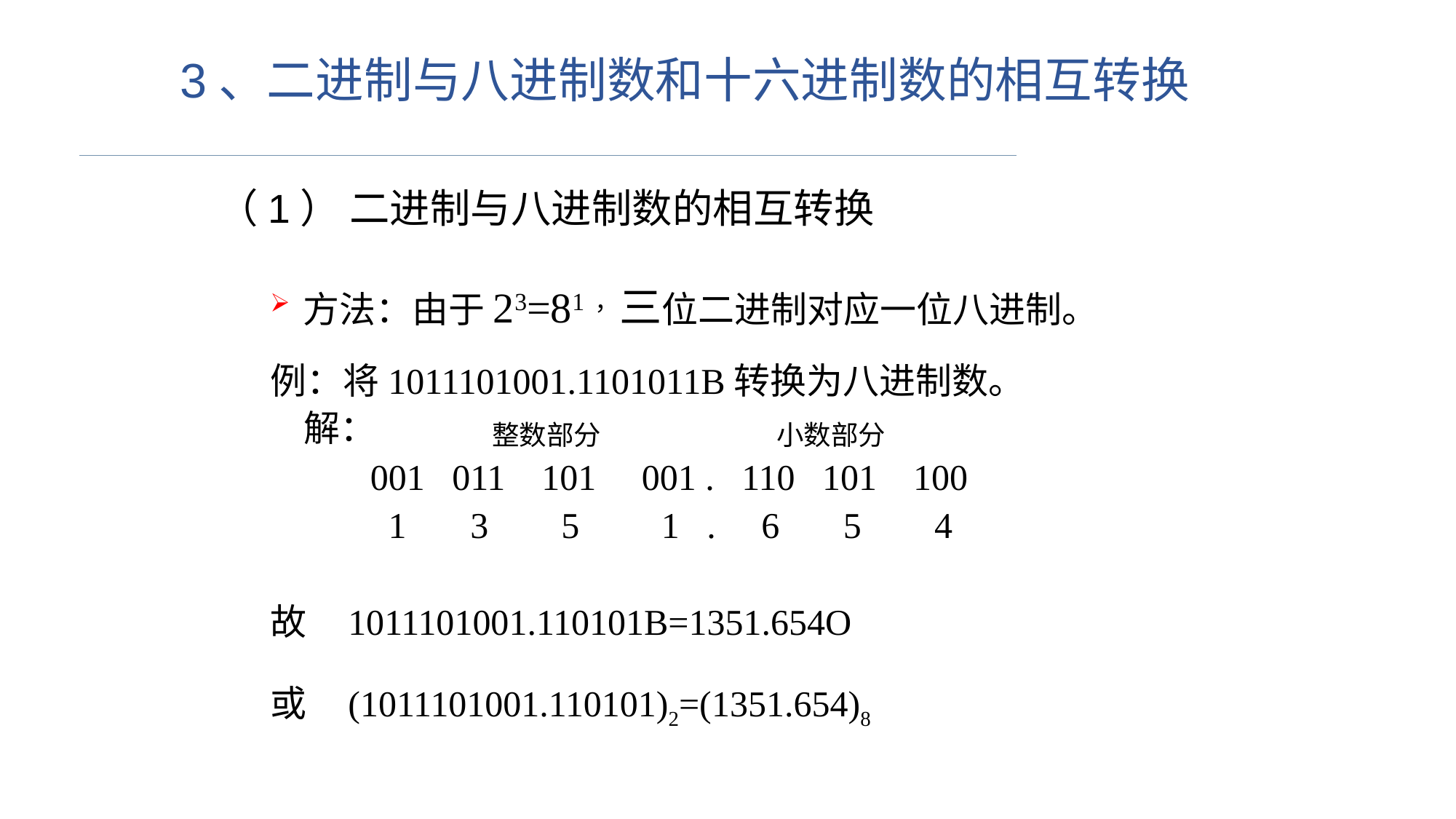

3、二进制与八进制数和十六进制数的相互转换
（1） 二进制与八进制数的相互转换
方法：由于23=81，三位二进制对应一位八进制。
例：将1011101001.1101011B转换为八进制数。
   解：
           001   011    101     001 .   110   101    100
             1       3        5         1   .     6       5        4

故    1011101001.110101B=1351.654O

或    (1011101001.110101)2=(1351.654)8
整数部分
小数部分